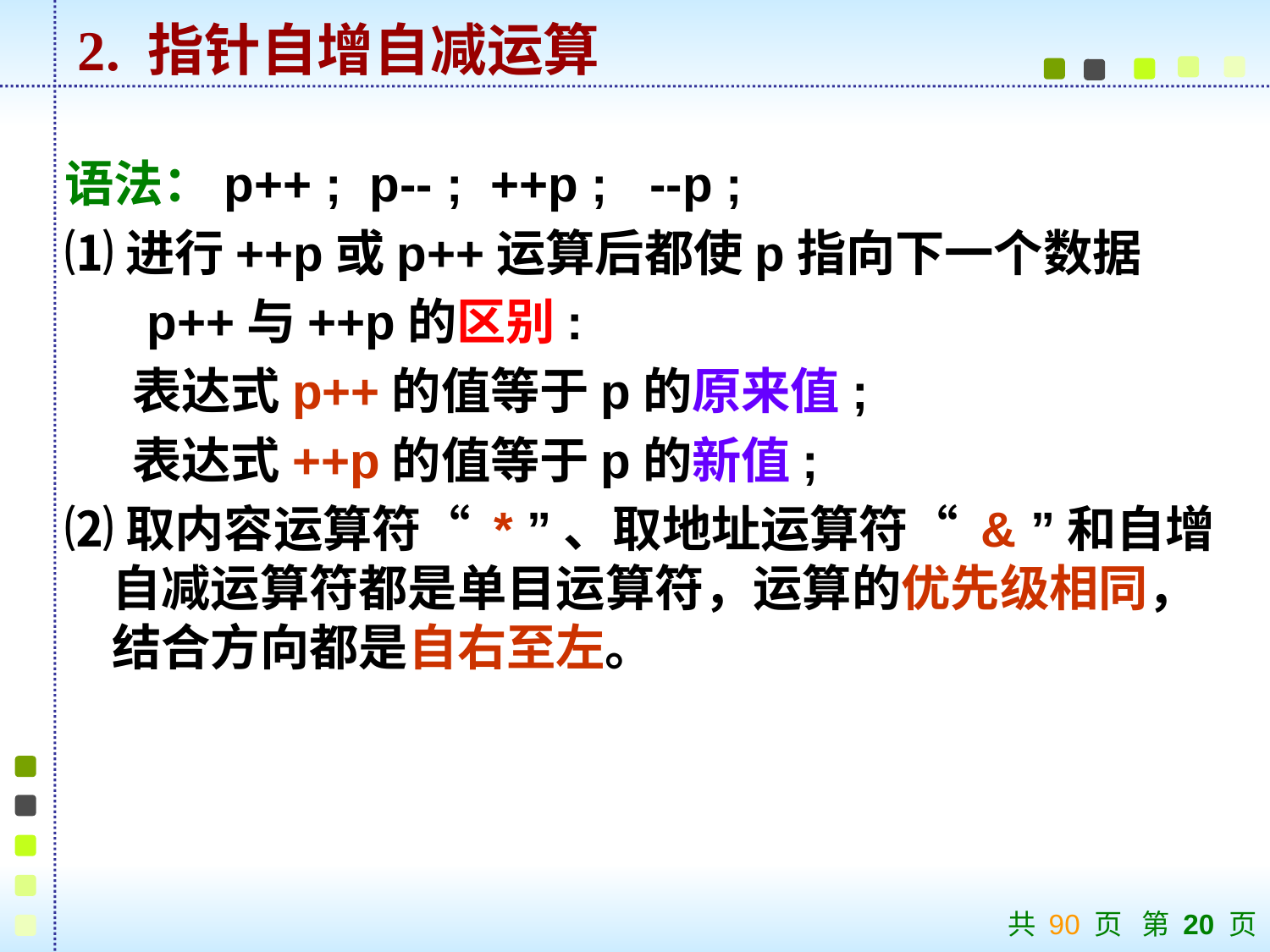

2. 指针自增自减运算
语法：p++ ;  p-- ;  ++p ;   --p ;
⑴进行++p或p++运算后都使p指向下一个数据
      p++与++p的区别:
     表达式p++的值等于p的原来值;
     表达式++p的值等于p的新值;
⑵取内容运算符“ * ”、取地址运算符“ & ”和自增自减运算符都是单目运算符，运算的优先级相同，结合方向都是自右至左。

共 90 页   第 20 页